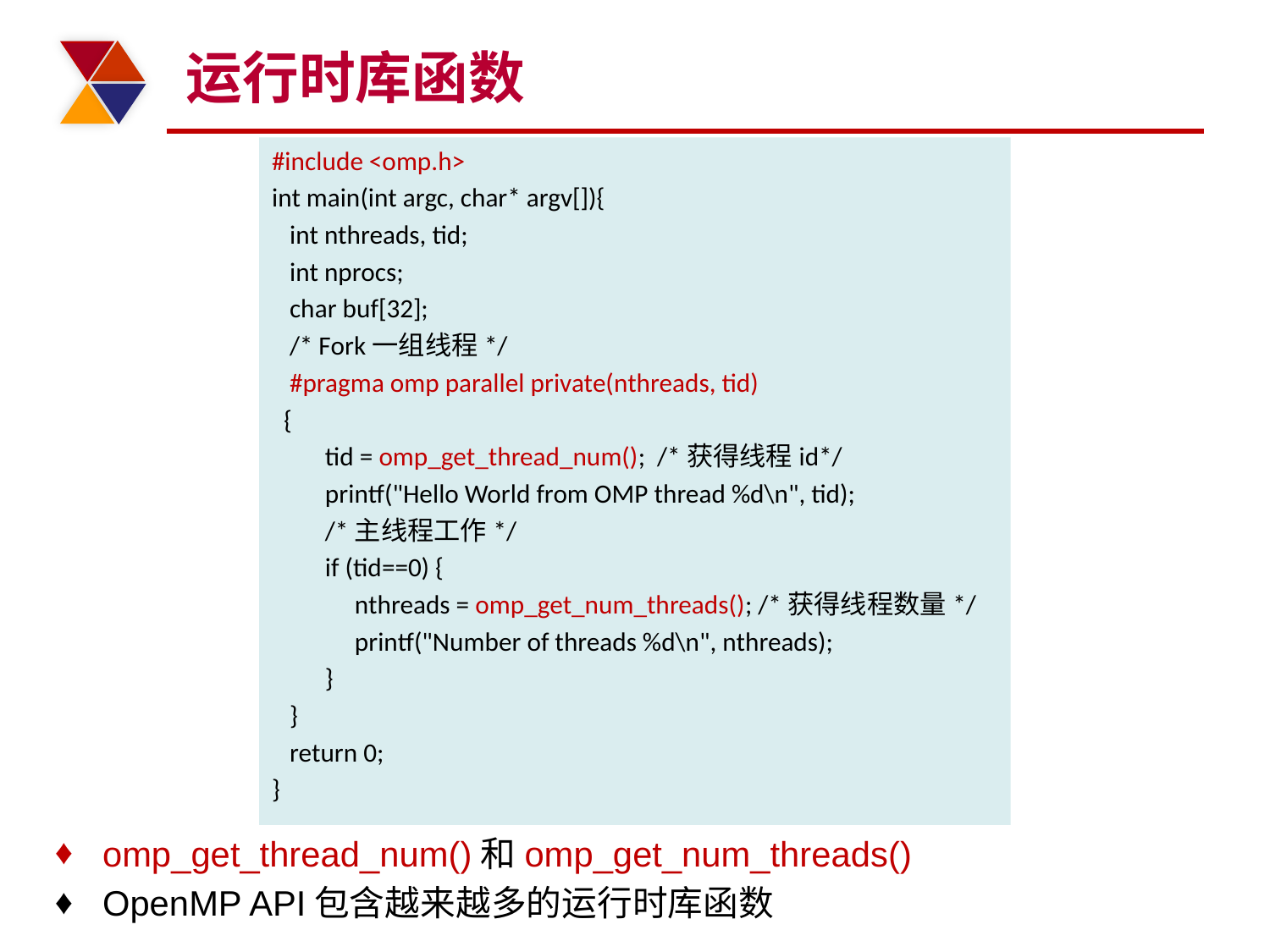

# 运行时库函数
#include <omp.h>
int main(int argc, char* argv[]){
   int nthreads, tid;
   int nprocs;
   char buf[32];
   /* Fork一组线程*/
   #pragma omp parallel private(nthreads, tid)
  {
         tid = omp_get_thread_num();  /*获得线程id*/
         printf("Hello World from OMP thread %d\n", tid);
         /*主线程工作*/
         if (tid==0) {
              nthreads = omp_get_num_threads(); /*获得线程数量*/
              printf("Number of threads %d\n", nthreads);
         }
   }
   return 0;
}
omp_get_thread_num()和omp_get_num_threads()
OpenMP API包含越来越多的运行时库函数